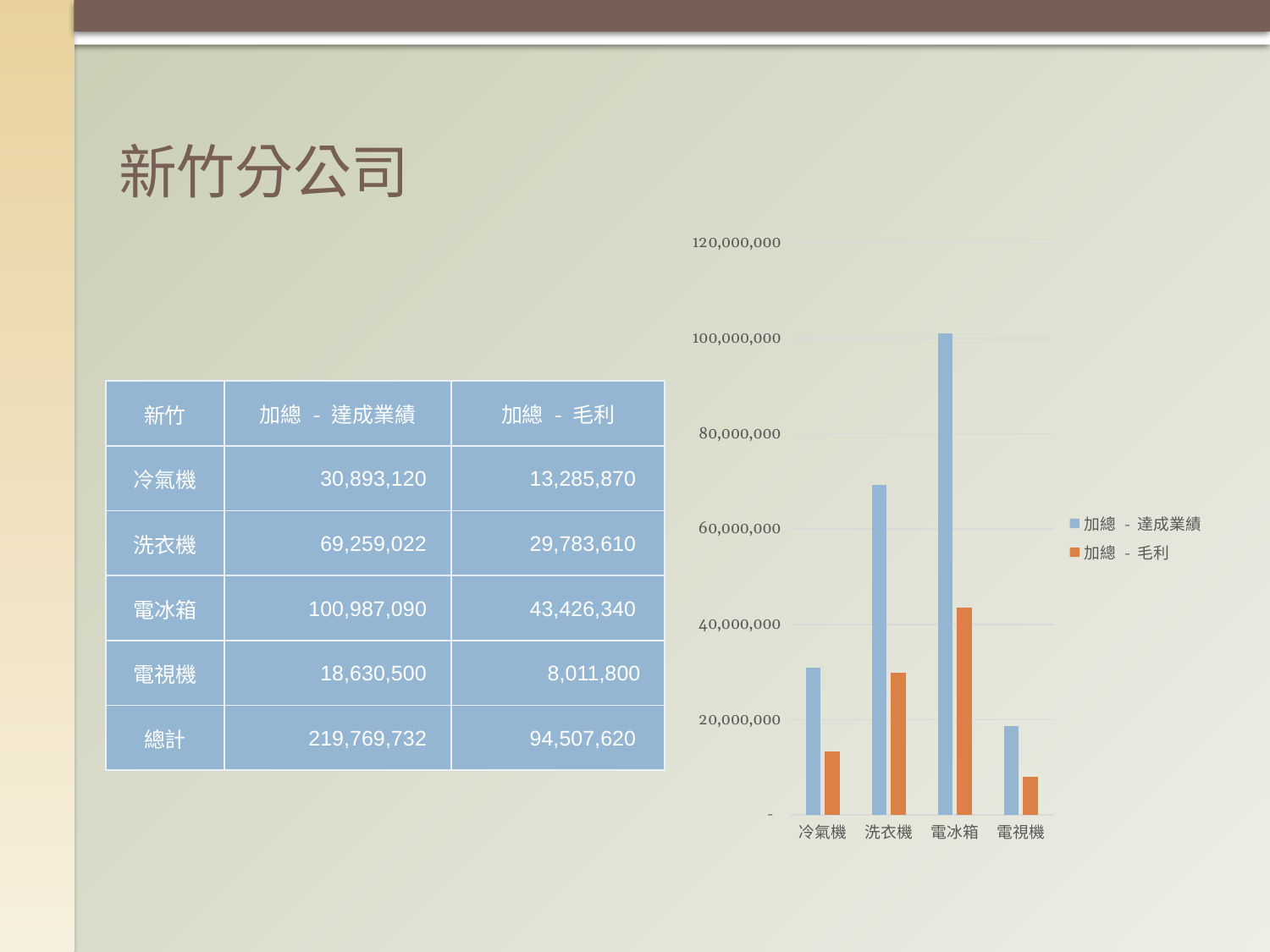

# 新竹分公司

### Chart

| Category | 加總 - 達成業績 | 加總 - 毛利 |
|---|---|---|
| 冷氣機 | 30893120.0 | 13285870.0 |
| 洗衣機 | 69259022.0 | 29783610.0 |
| 電冰箱 | 100987090.0 | 43426340.0 |
| 電視機 | 18630500.0 | 8011800.0 |
| 新竹 | 加總 - 達成業績 | 加總 - 毛利 |
| --- | --- | --- |
| 冷氣機 | 30,893,120 | 13,285,870 |
| 洗衣機 | 69,259,022 | 29,783,610 |
| 電冰箱 | 100,987,090 | 43,426,340 |
| 電視機 | 18,630,500 | 8,011,800 |
| 總計 | 219,769,732 | 94,507,620 |